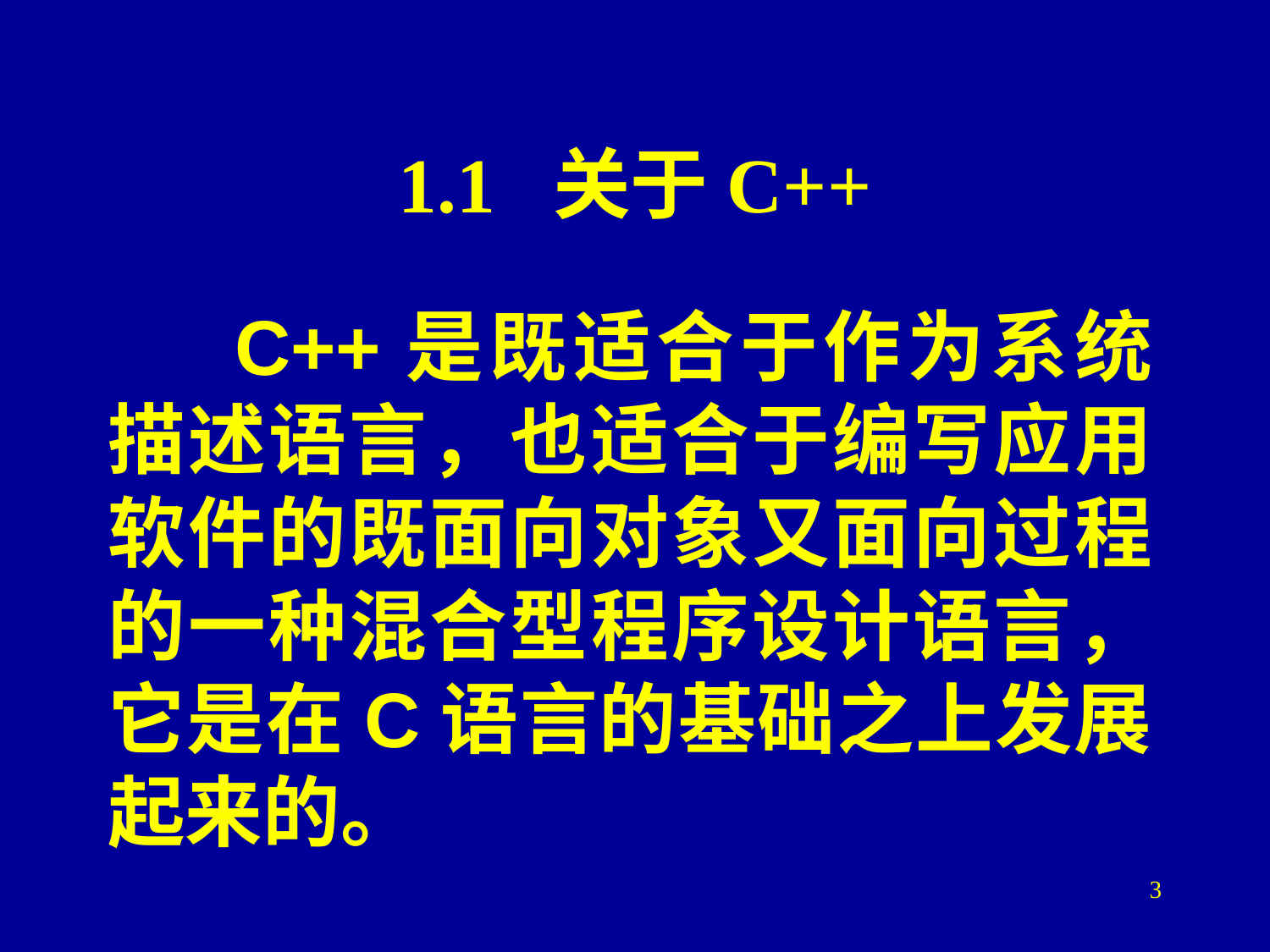

# 1.1  关于C++
	C++是既适合于作为系统描述语言，也适合于编写应用软件的既面向对象又面向过程的一种混合型程序设计语言，它是在C语言的基础之上发展起来的。
3